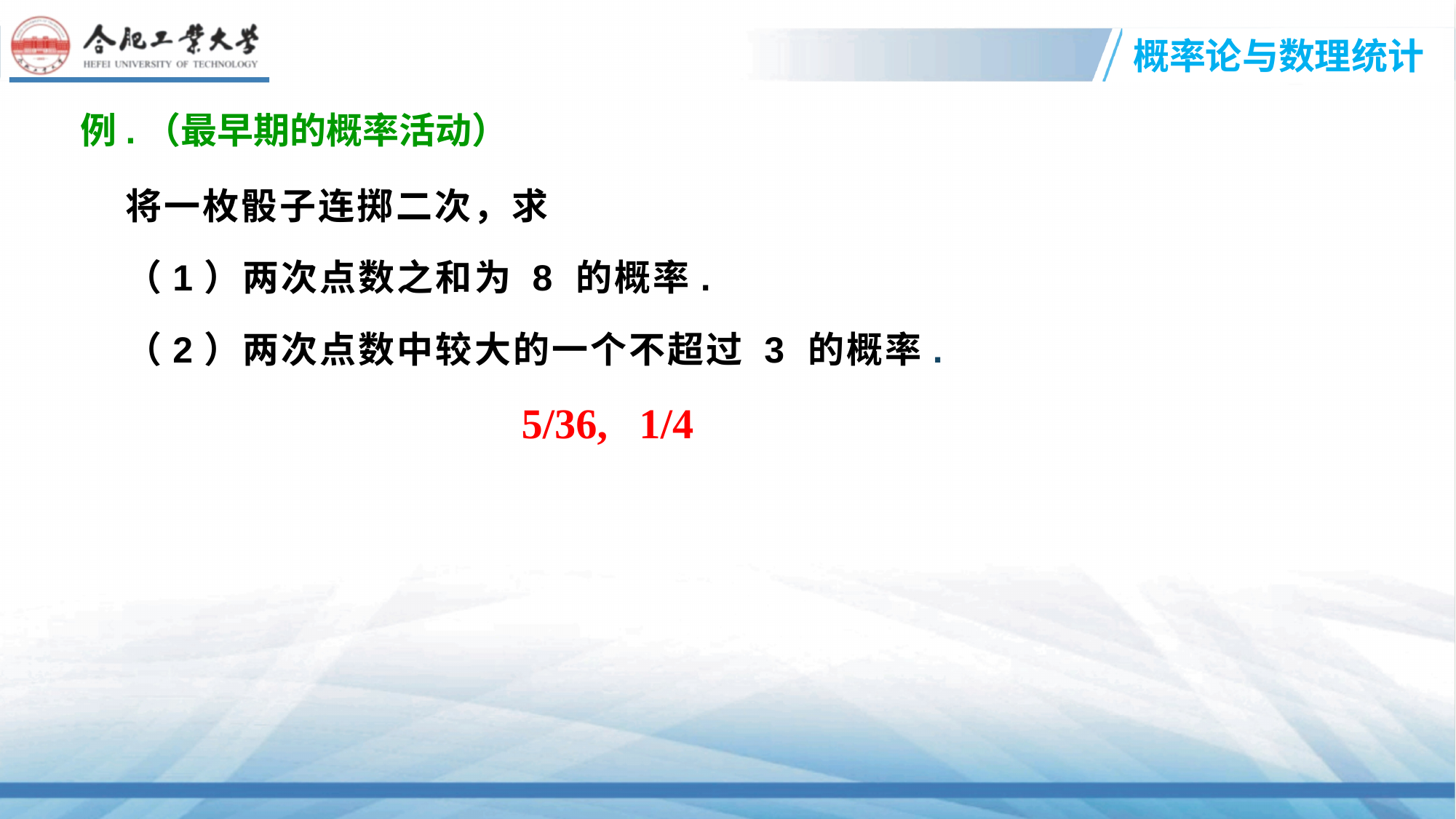

例.（最早期的概率活动）
 将一枚骰子连掷二次，求
 （1）两次点数之和为 8 的概率.
 （2）两次点数中较大的一个不超过 3 的概率.
5/36,   1/4